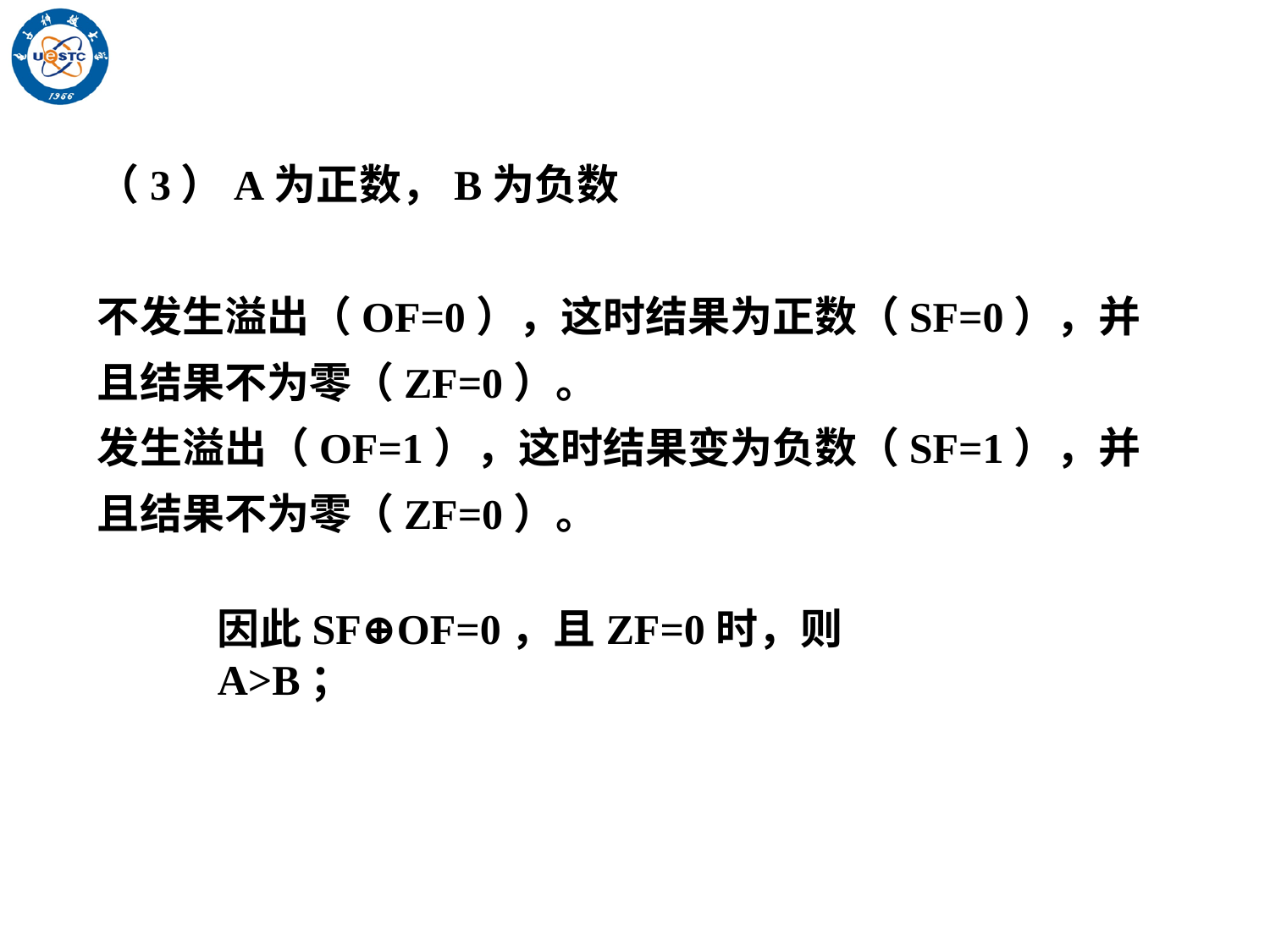

（3）A为正数，B为负数

不发生溢出（OF=0），这时结果为正数（SF=0），并且结果不为零（ZF=0）。
发生溢出（OF=1），这时结果变为负数（SF=1），并且结果不为零（ZF=0）。

因此SF⊕OF=0，且ZF=0时，则A>B；